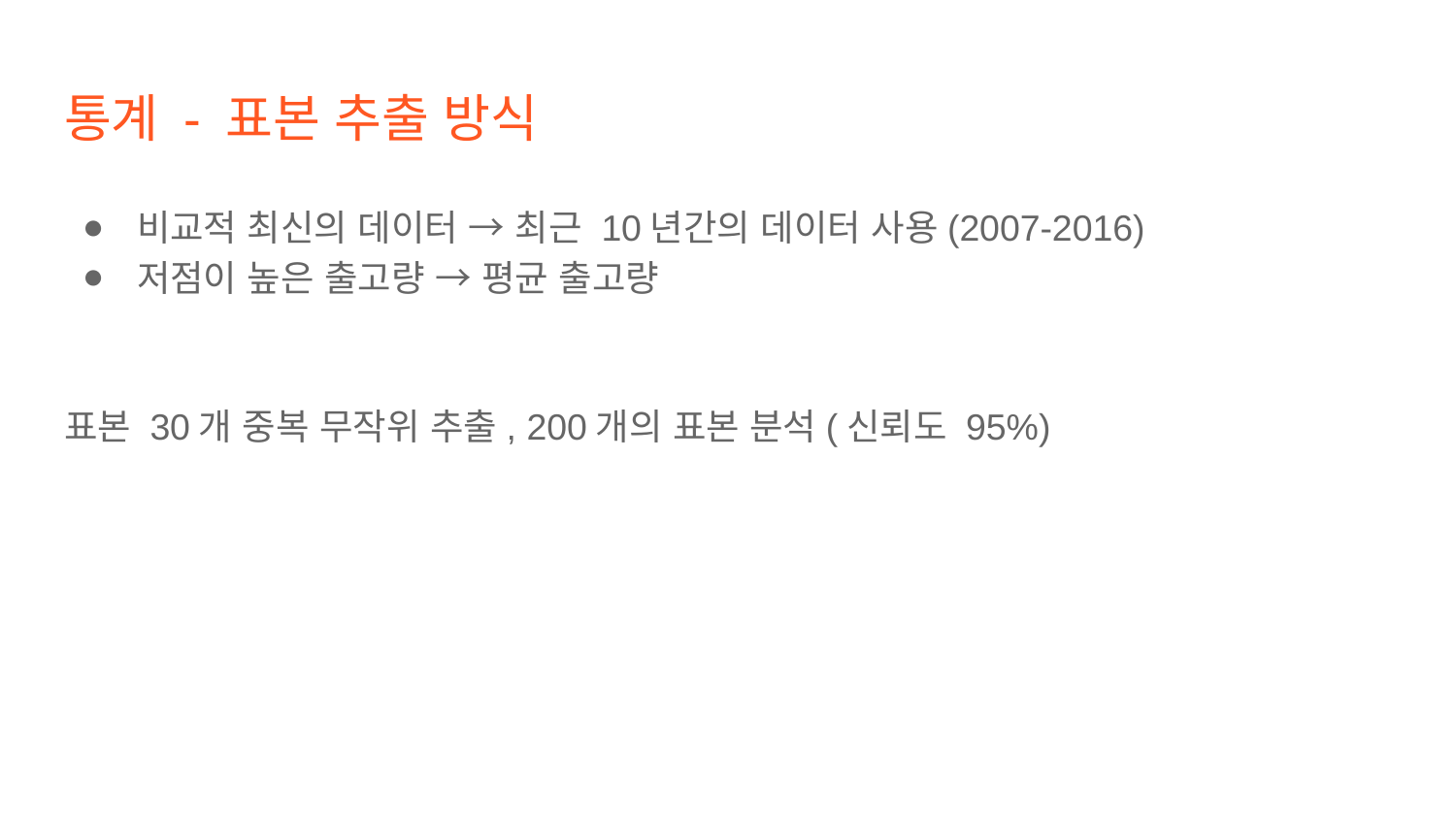

# 통계 - 표본 추출 방식
비교적 최신의 데이터 → 최근 10년간의 데이터 사용(2007-2016)
저점이 높은 출고량 → 평균 출고량

표본 30개 중복 무작위 추출, 200개의 표본 분석(신뢰도 95%)